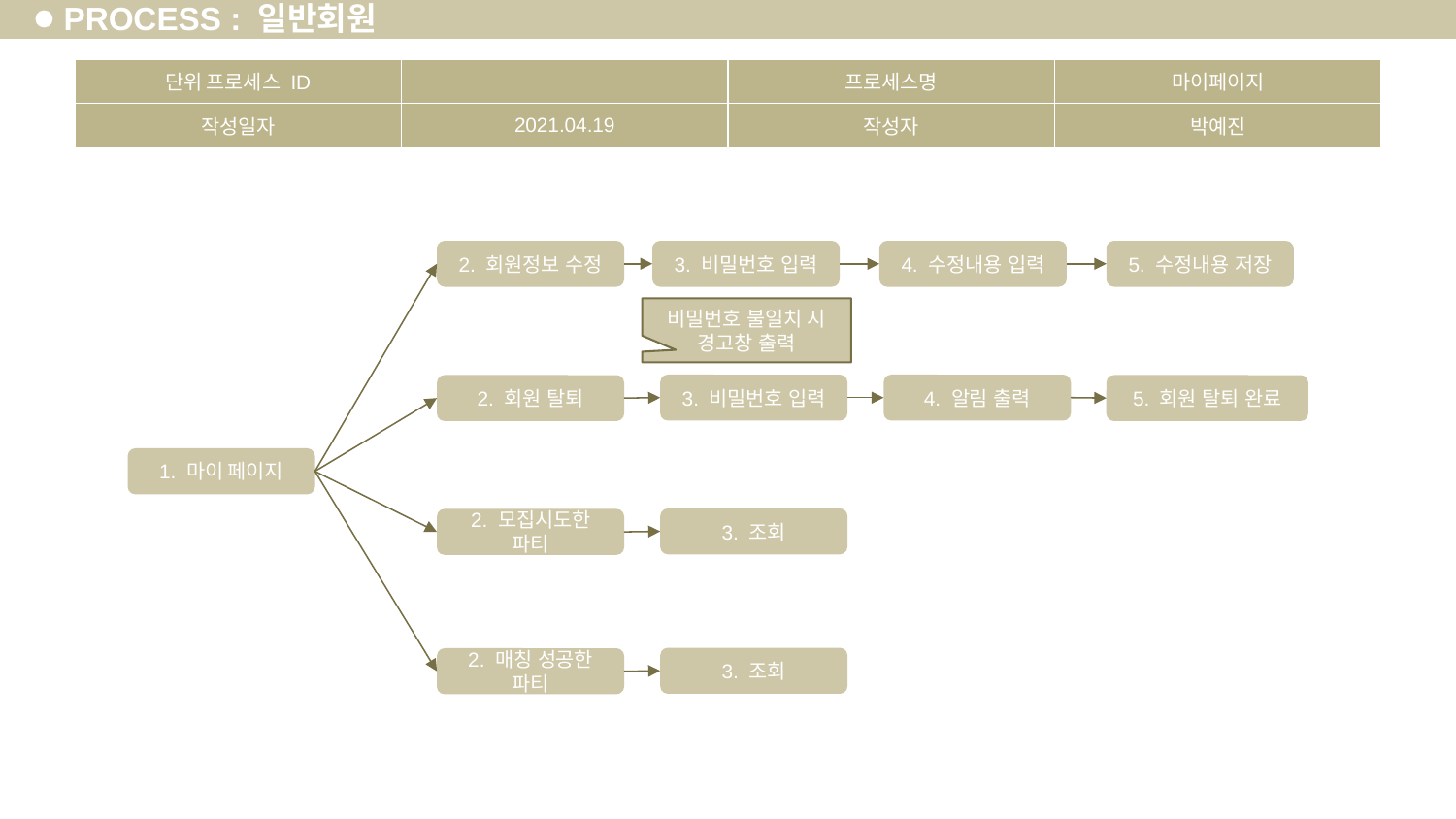

PROCESS : 일반회원
| 단위 프로세스 ID |  | 프로세스명 | 마이페이지 |
| --- | --- | --- | --- |
| 작성일자 | 2021.04.19 | 작성자 | 박예진 |
4. 수정내용 입력
5. 수정내용 저장
2. 회원정보 수정
3. 비밀번호 입력
비밀번호 불일치 시 경고창 출력
3. 비밀번호 입력
4. 알림 출력
2. 회원 탈퇴
5. 회원 탈퇴 완료
1. 마이 페이지
3. 조회
2. 모집시도한 파티
3. 조회
2. 매칭 성공한 파티